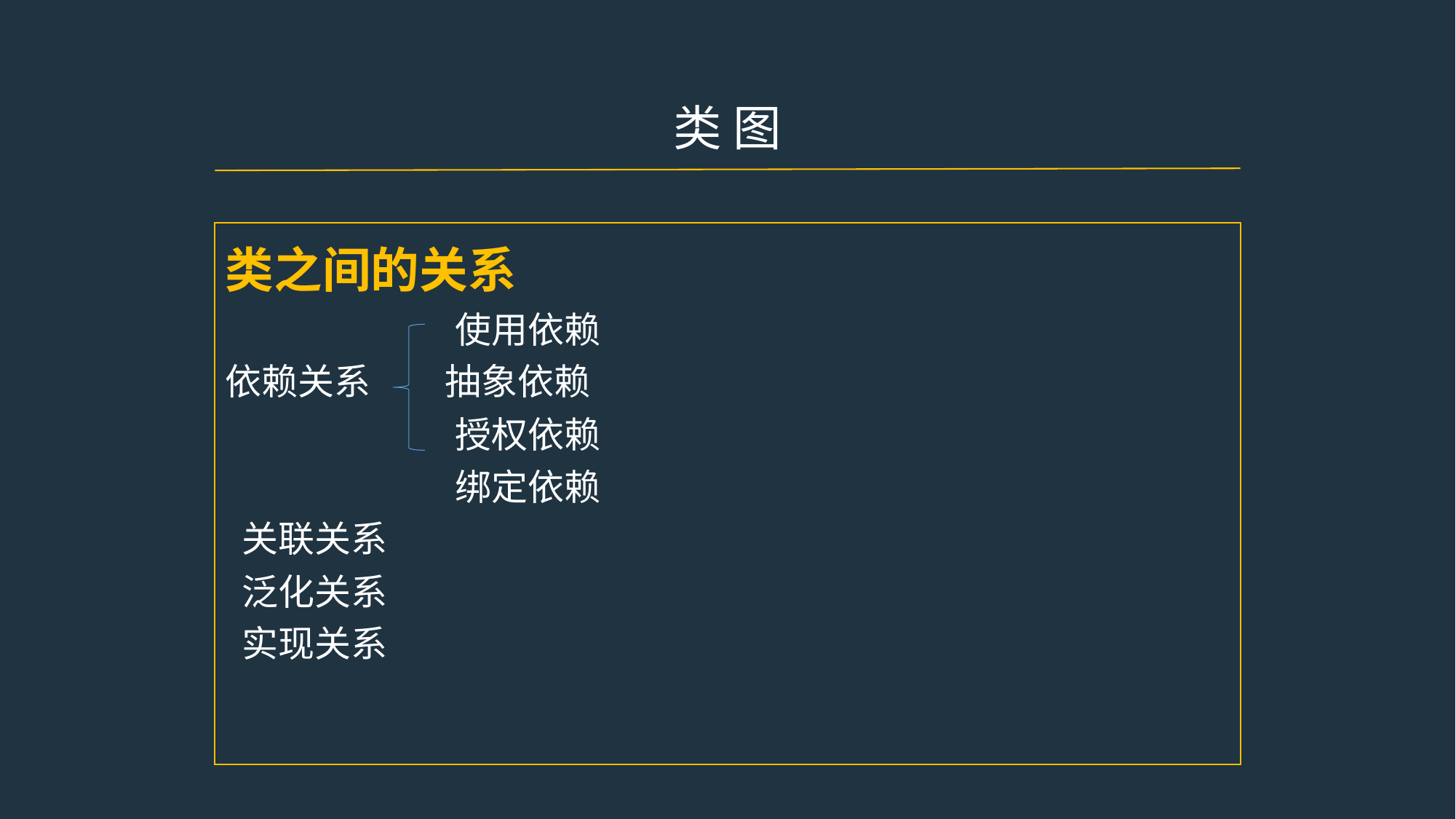

类 图
类之间的关系
                           使用依赖
依赖关系         抽象依赖
                           授权依赖
                           绑定依赖
 关联关系
 泛化关系
 实现关系